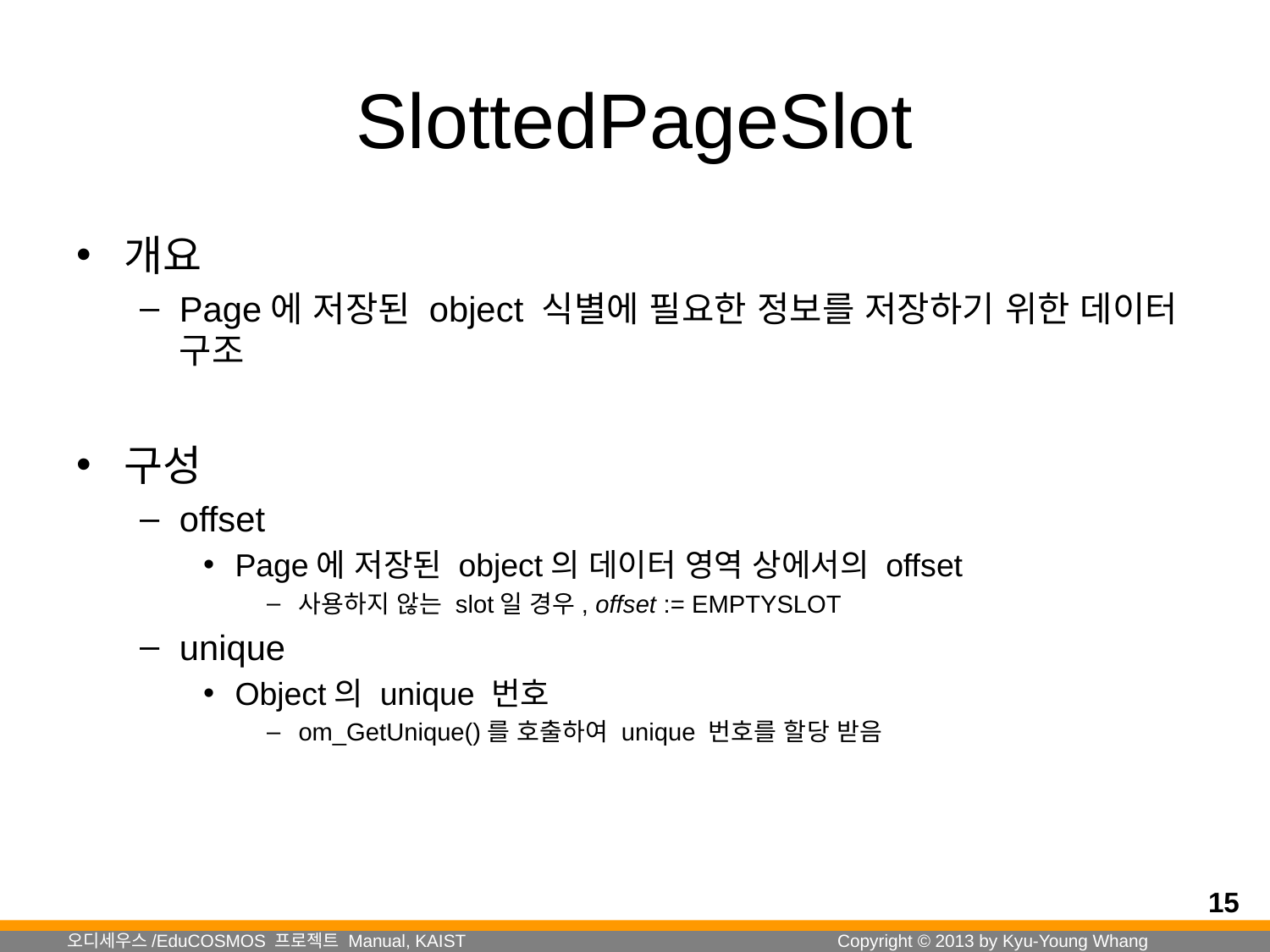

# SlottedPageSlot
개요
Page에 저장된 object 식별에 필요한 정보를 저장하기 위한 데이터 구조

구성
offset
Page에 저장된 object의 데이터 영역 상에서의 offset
사용하지 않는 slot일 경우, offset := EMPTYSLOT
unique
Object의 unique 번호
om_GetUnique()를 호출하여 unique 번호를 할당 받음